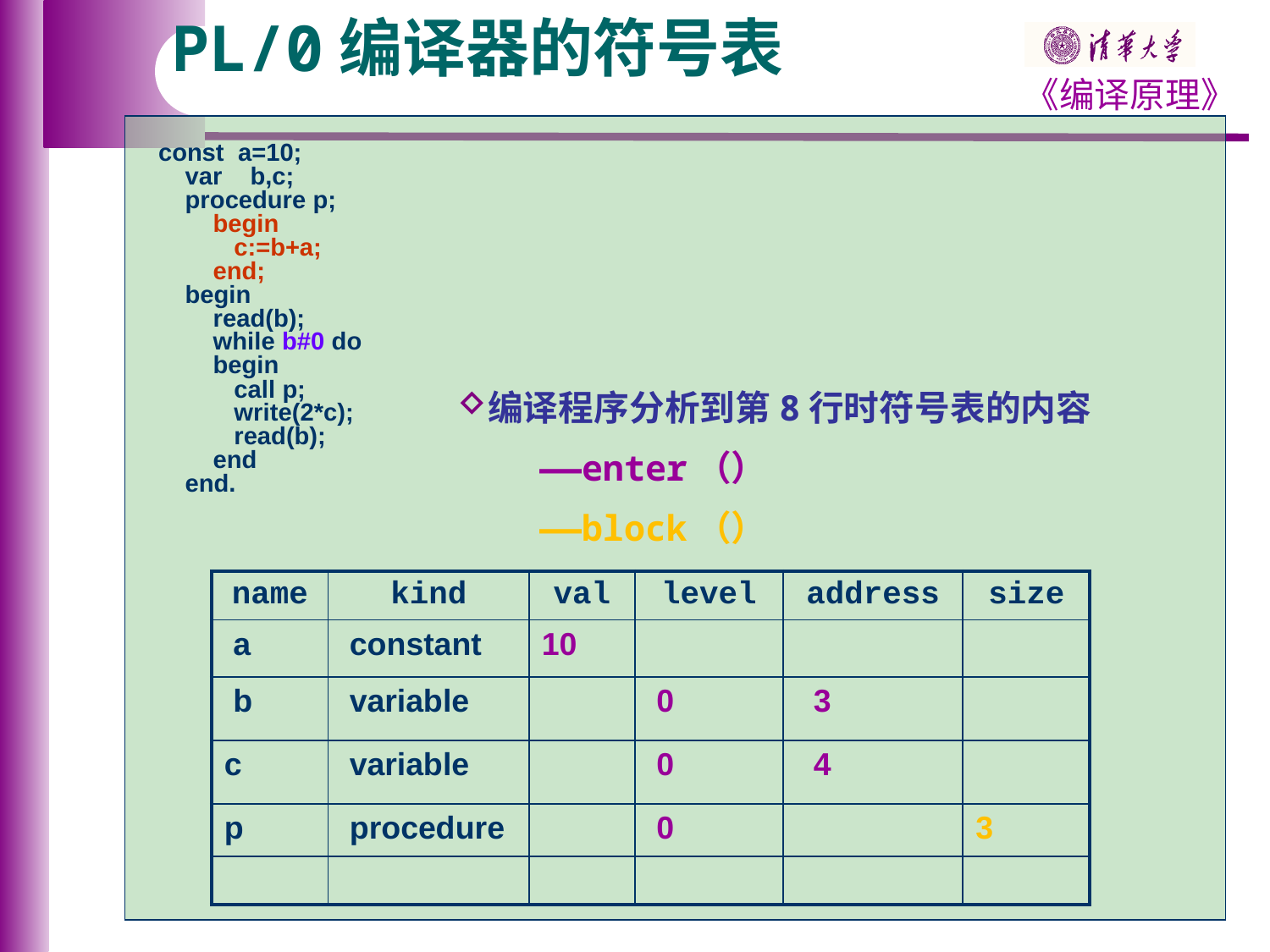

# PL/0编译器的符号表

   const  a=10;
var    b,c;
procedure p;
    begin
       c:=b+a;
    end;
begin
    read(b);
    while b#0 do
    begin
       call p;
       write(2*c);
       read(b);
    end
end.

编译程序分析到第8行时符号表的内容
——enter（）
——block（）
| name | kind | val | level | address | size |
| --- | --- | --- | --- | --- | --- |
| a | constant | 10 |  |  |  |
| b | variable |  | 0 | 3 |  |
| c | variable |  | 0 | 4 |  |
| p | procedure |  | 0 |  | 3 |
|  |  |  |  |  |  |